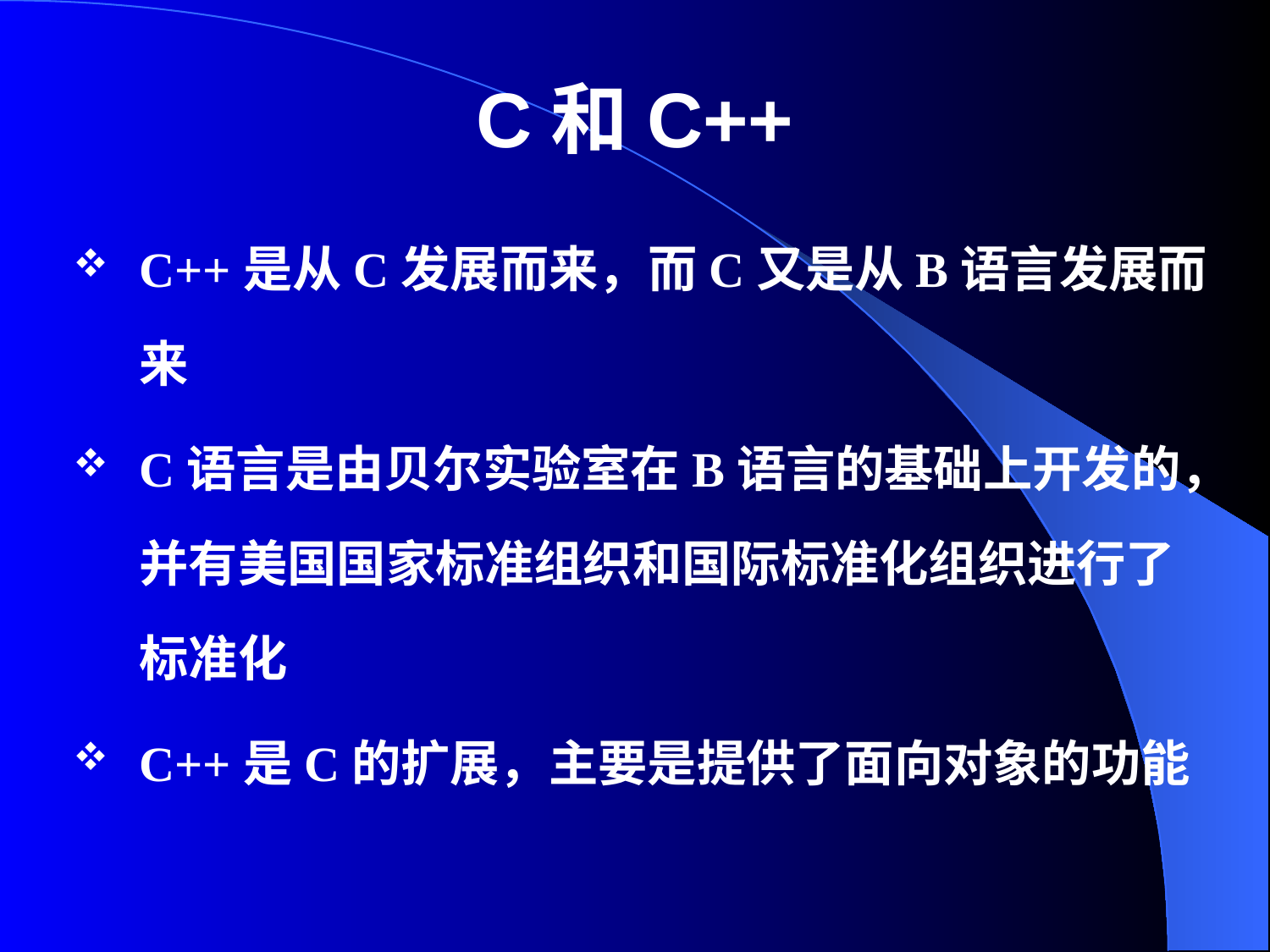

# C和C++
C++是从C发展而来，而C又是从B语言发展而来
C语言是由贝尔实验室在B语言的基础上开发的，并有美国国家标准组织和国际标准化组织进行了标准化
C++是C的扩展，主要是提供了面向对象的功能